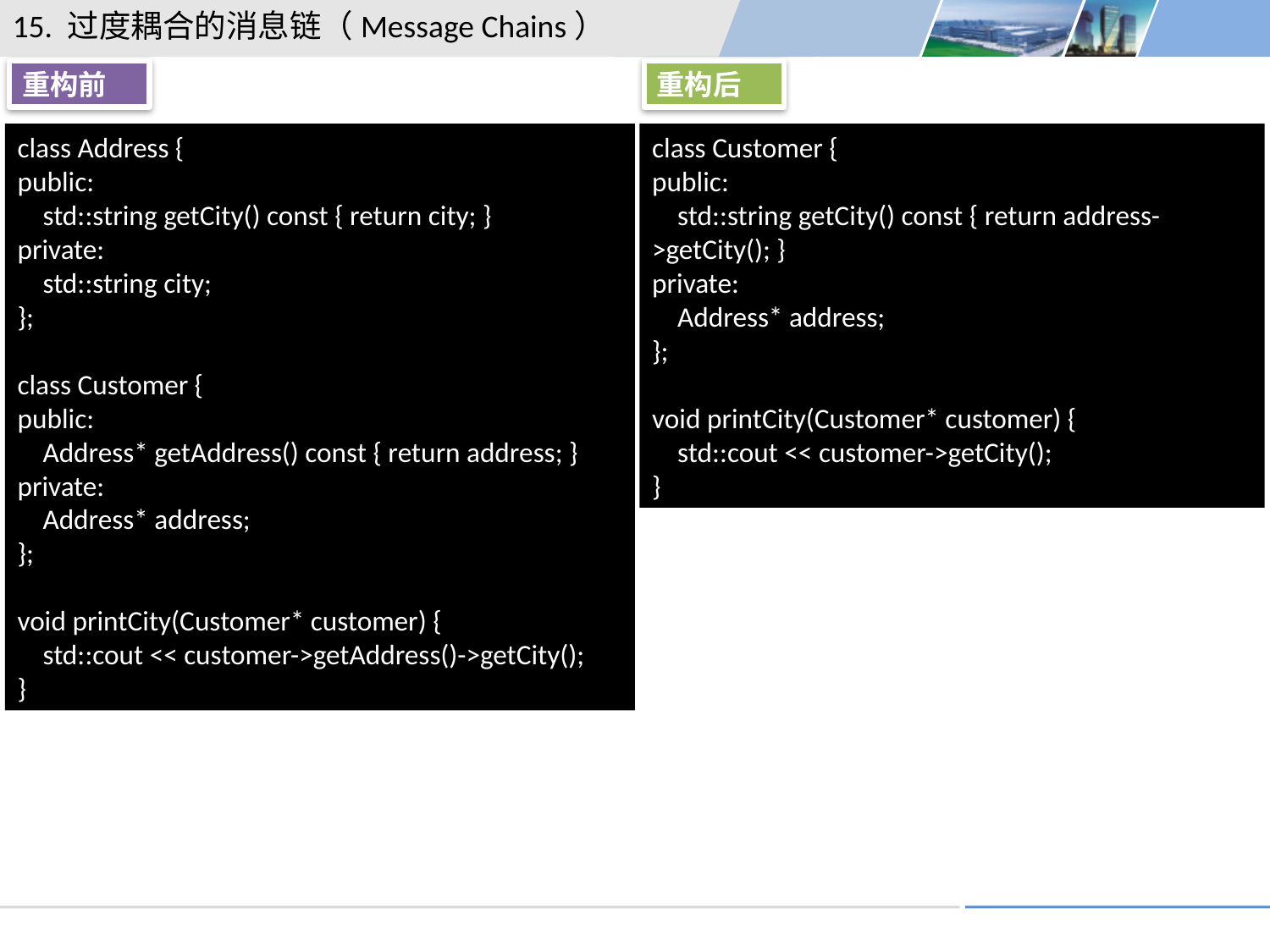

15. 过度耦合的消息链（Message Chains）
重构前
重构后
class Address {
public:
    std::string getCity() const { return city; }
private:
    std::string city;
};

class Customer {
public:
    Address* getAddress() const { return address; }
private:
    Address* address;
};

void printCity(Customer* customer) {
    std::cout << customer->getAddress()->getCity();
}
class Customer {
public:
    std::string getCity() const { return address->getCity(); }
private:
    Address* address;
};

void printCity(Customer* customer) {
    std::cout << customer->getCity();
}